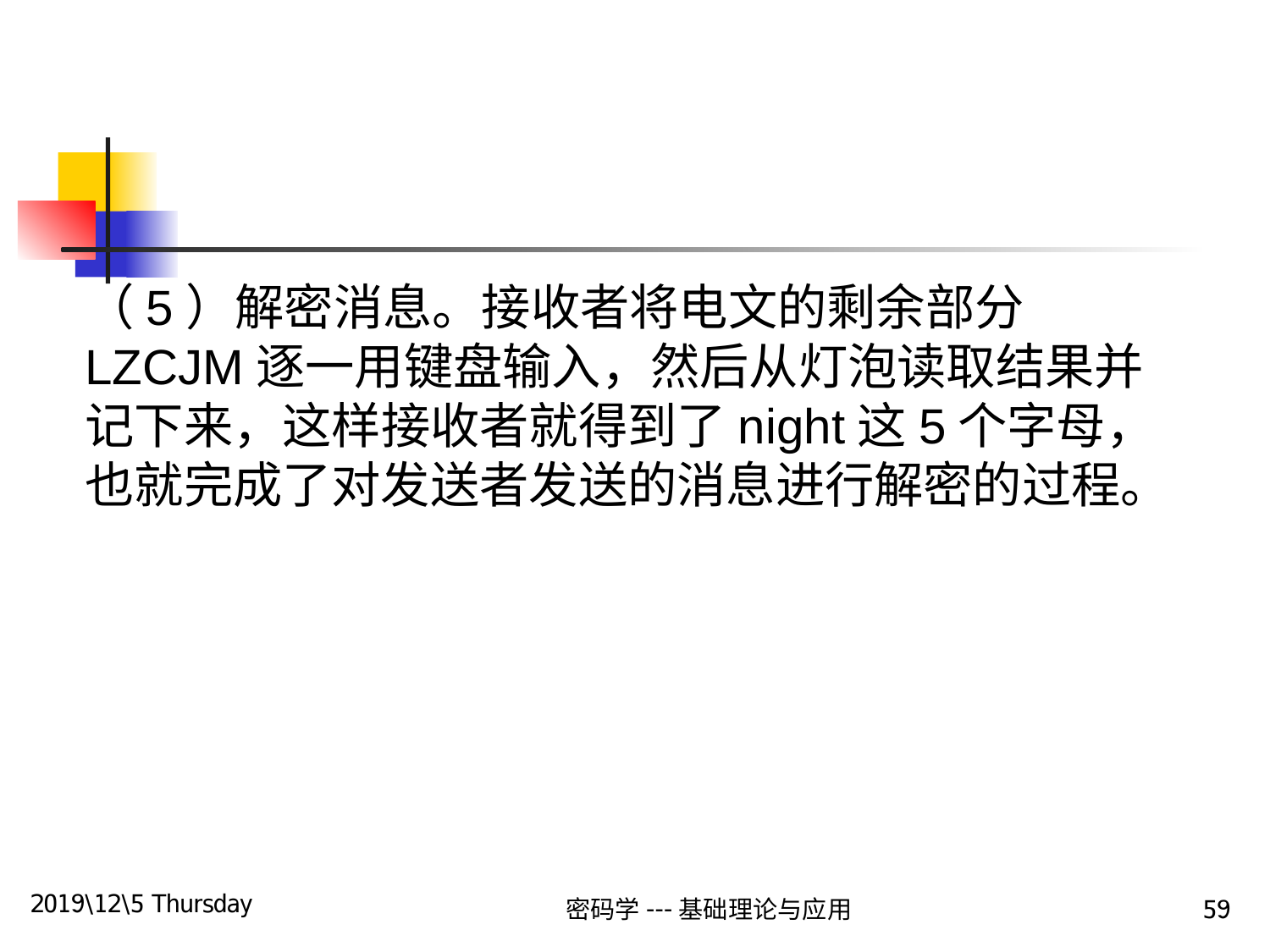

（5）解密消息。接收者将电文的剩余部分LZCJM逐一用键盘输入，然后从灯泡读取结果并记下来，这样接收者就得到了night这5个字母，也就完成了对发送者发送的消息进行解密的过程。
密码学---基础理论与应用
59
2019\12\5 Thursday